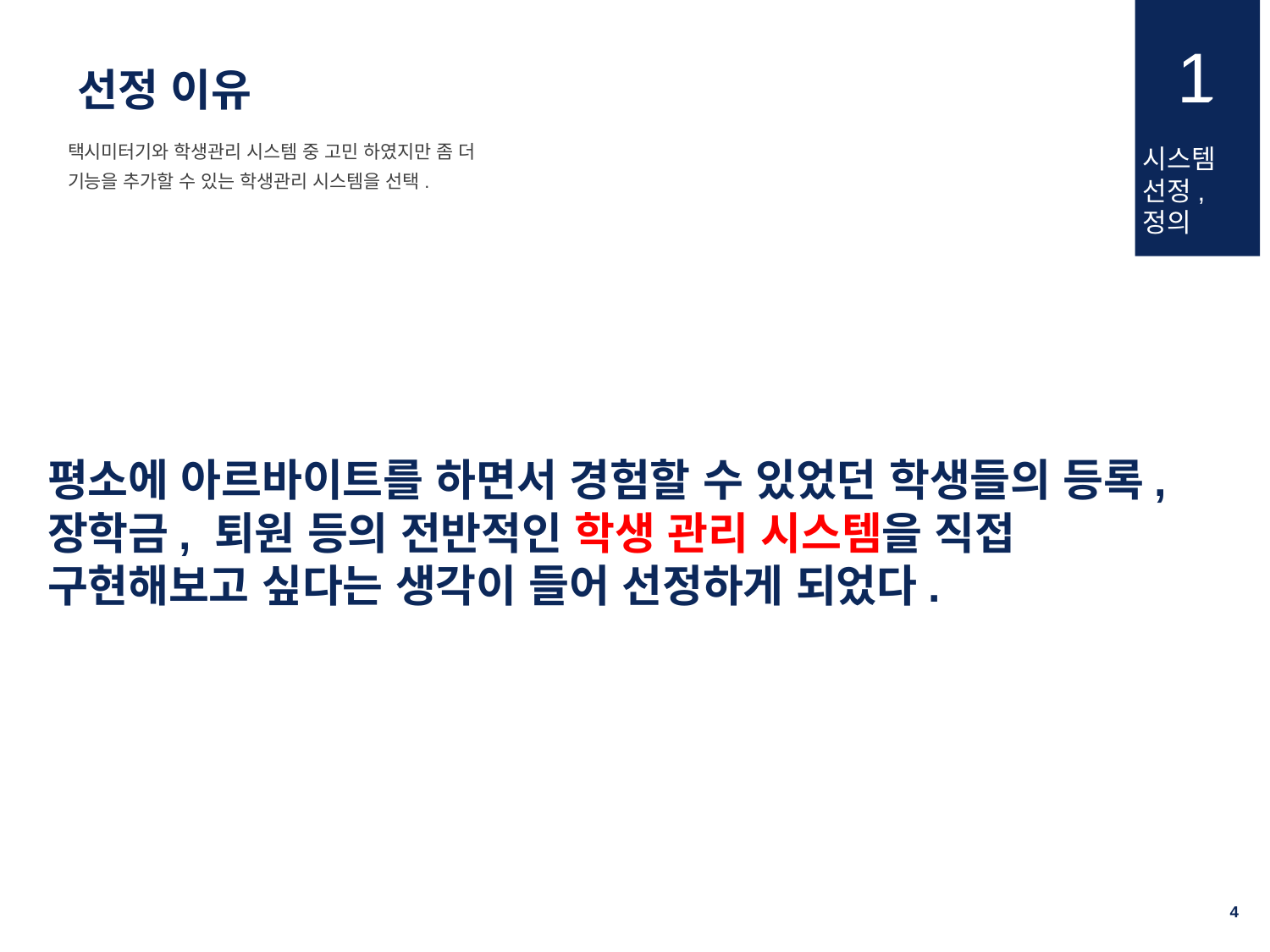

1

선정 이유
택시미터기와 학생관리 시스템 중 고민 하였지만 좀 더
기능을 추가할 수 있는 학생관리 시스템을 선택.
시스템
선정,정의
평소에 아르바이트를 하면서 경험할 수 있었던 학생들의 등록, 장학금, 퇴원 등의 전반적인 학생 관리 시스템을 직접 구현해보고 싶다는 생각이 들어 선정하게 되었다.
4